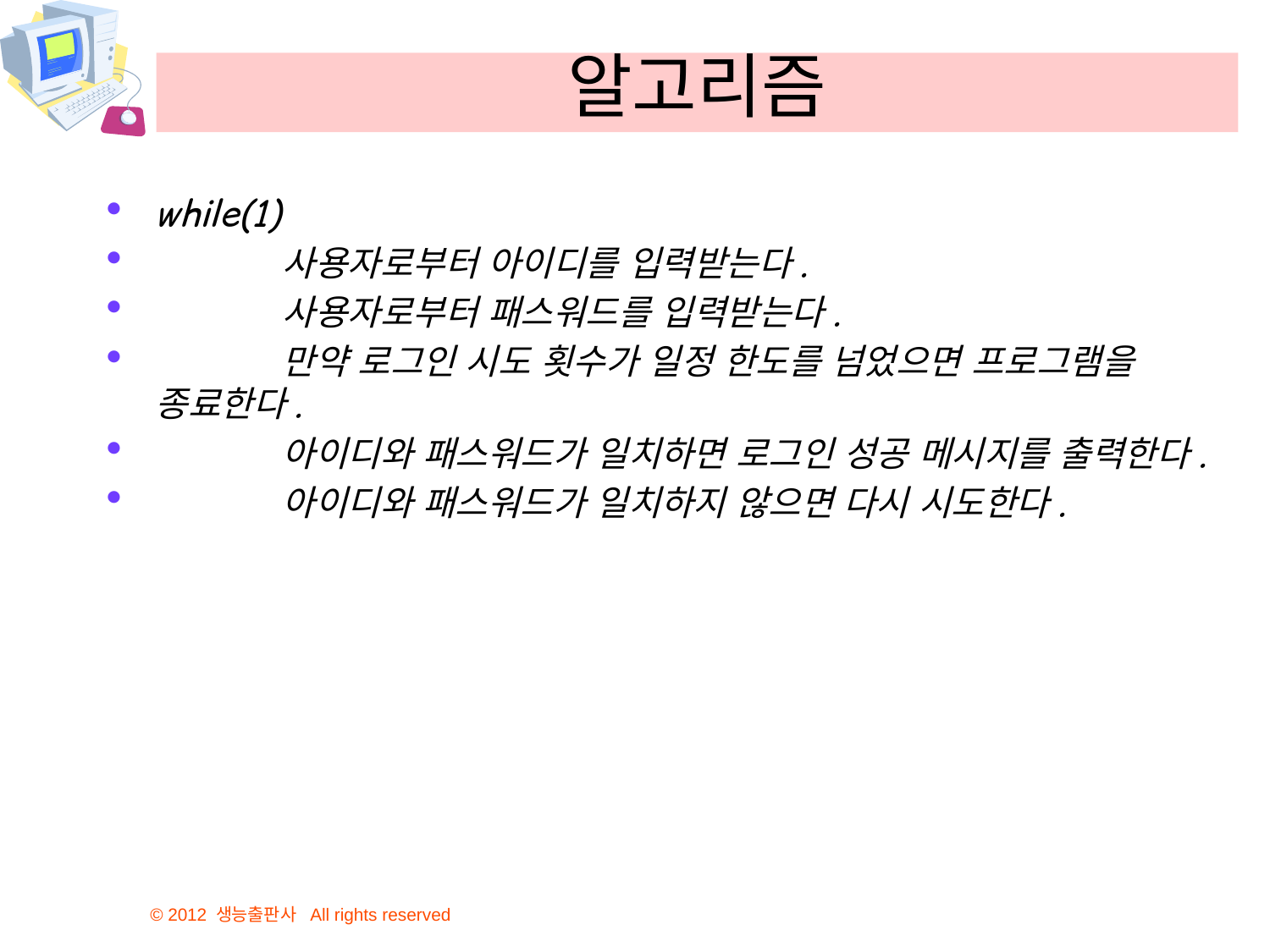

# 알고리즘
while(1)
	사용자로부터 아이디를 입력받는다.
	사용자로부터 패스워드를 입력받는다.
	만약 로그인 시도 횟수가 일정 한도를 넘었으면 프로그램을 종료한다.
	아이디와 패스워드가 일치하면 로그인 성공 메시지를 출력한다.
	아이디와 패스워드가 일치하지 않으면 다시 시도한다.